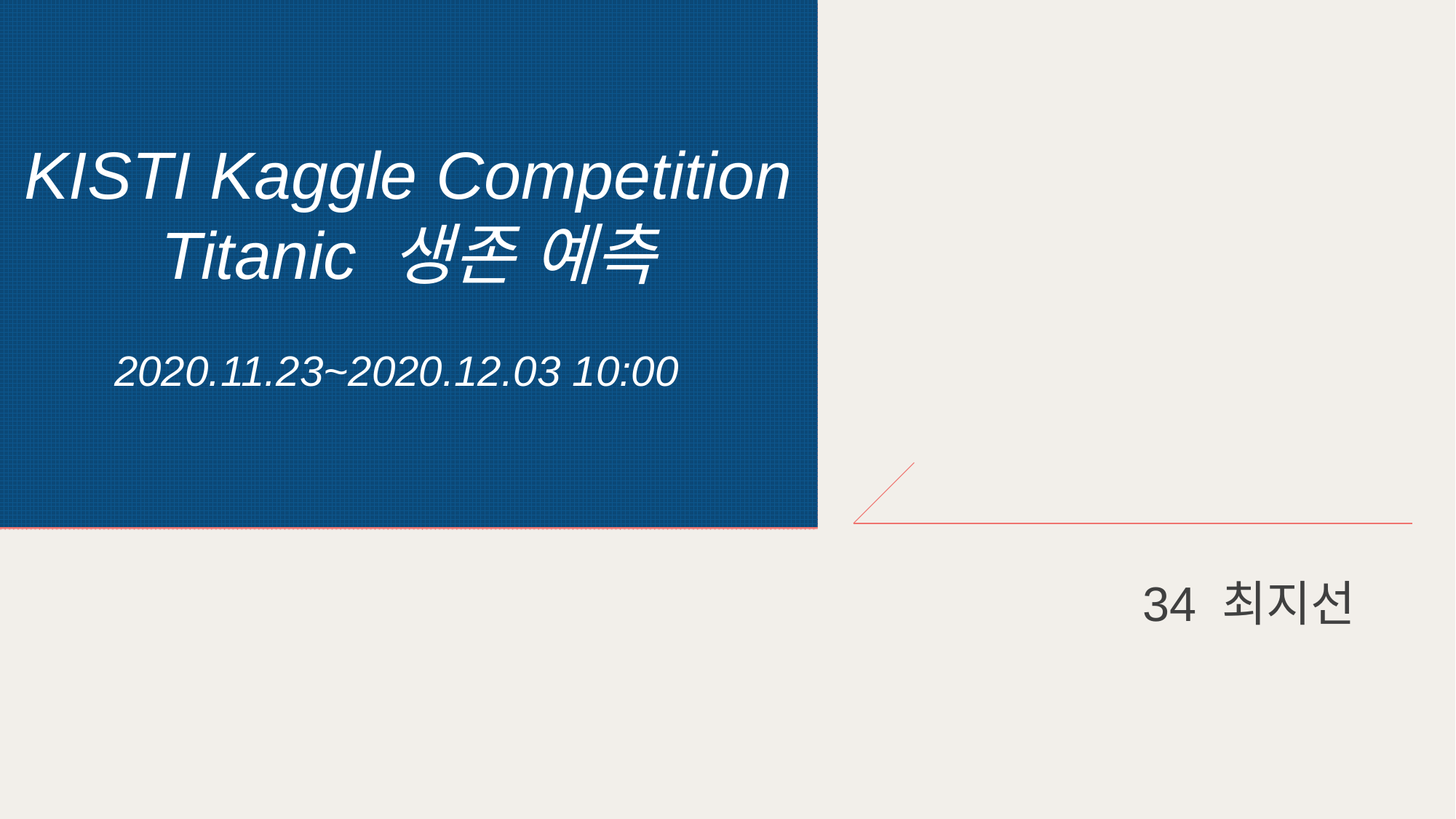

KISTI Kaggle Competition
Titanic 생존 예측

2020.11.23~2020.12.03 10:00
34 최지선